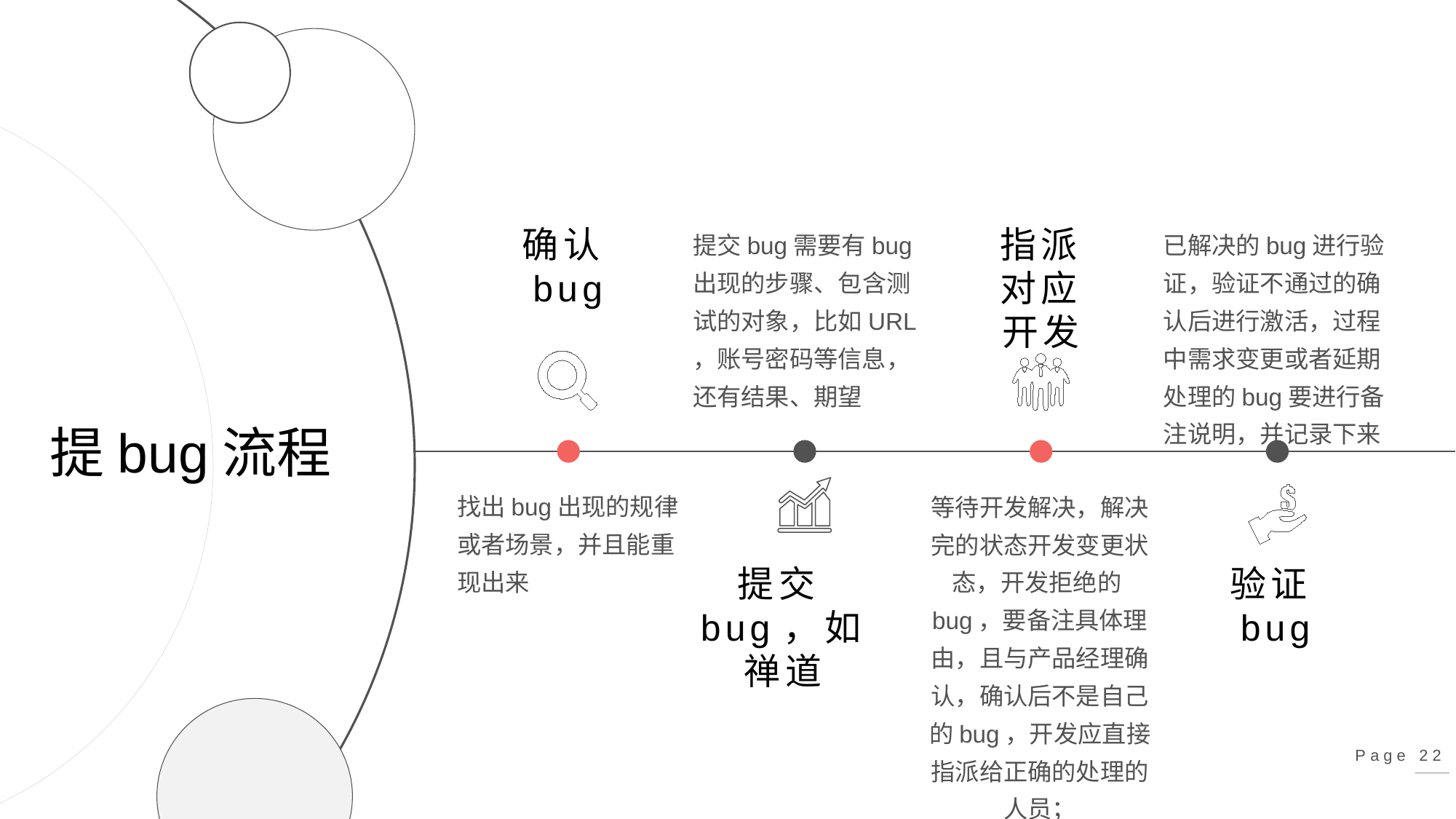

确认bug
指派对应开发
提交bug需要有bug出现的步骤、包含测试的对象，比如URL ，账号密码等信息，还有结果、期望
已解决的bug进行验证，验证不通过的确认后进行激活，过程中需求变更或者延期处理的bug要进行备注说明，并记录下来

提bug流程

找出bug出现的规律或者场景，并且能重现出来

等待开发解决，解决完的状态开发变更状态，开发拒绝的bug，要备注具体理由，且与产品经理确认，确认后不是自己的bug，开发应直接指派给正确的处理的人员；

验证bug
提交bug，如禅道

Page 22